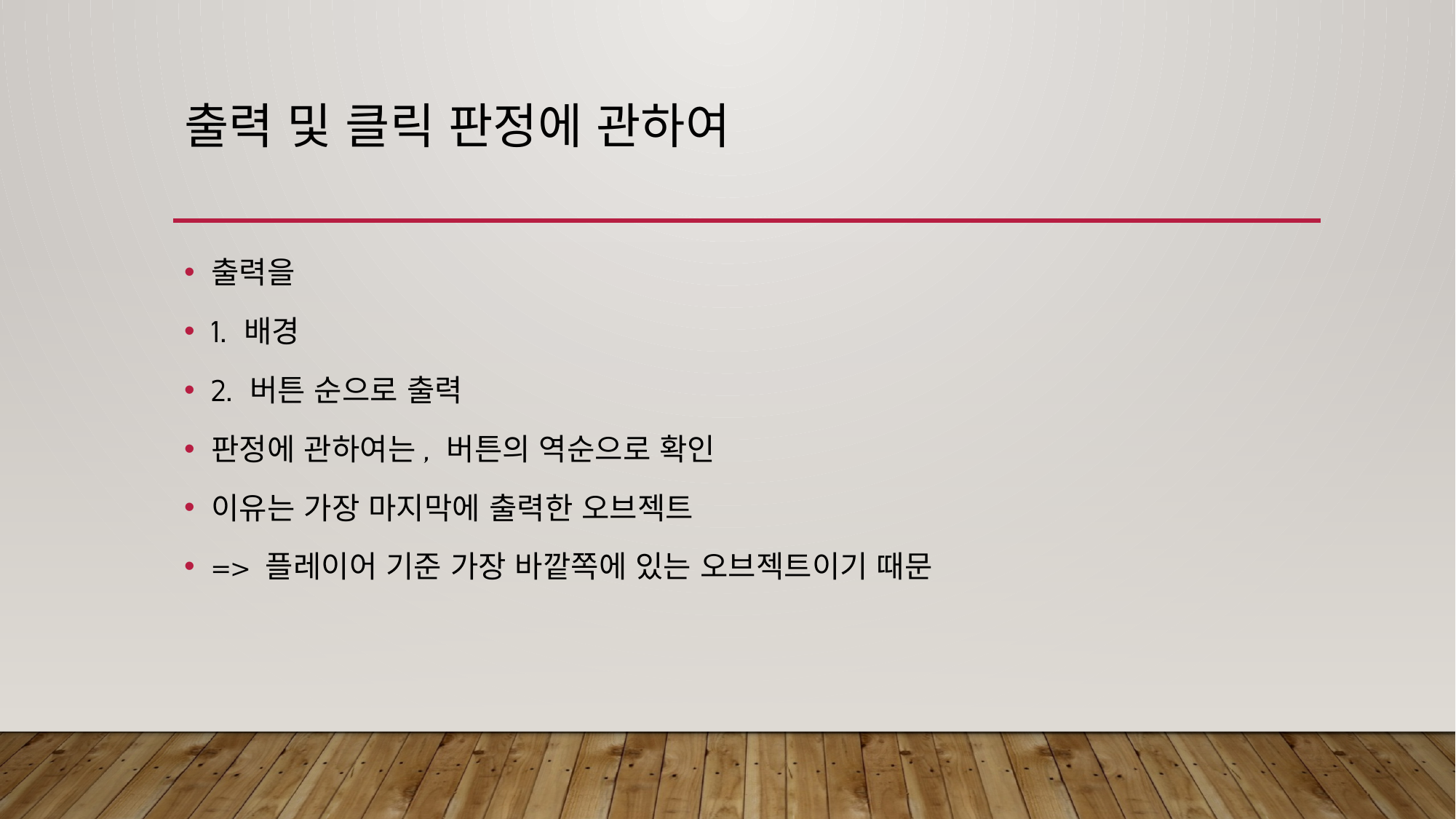

# 출력 및 클릭 판정에 관하여
출력을
1. 배경
2. 버튼 순으로 출력
판정에 관하여는, 버튼의 역순으로 확인
이유는 가장 마지막에 출력한 오브젝트
=> 플레이어 기준 가장 바깥쪽에 있는 오브젝트이기 때문